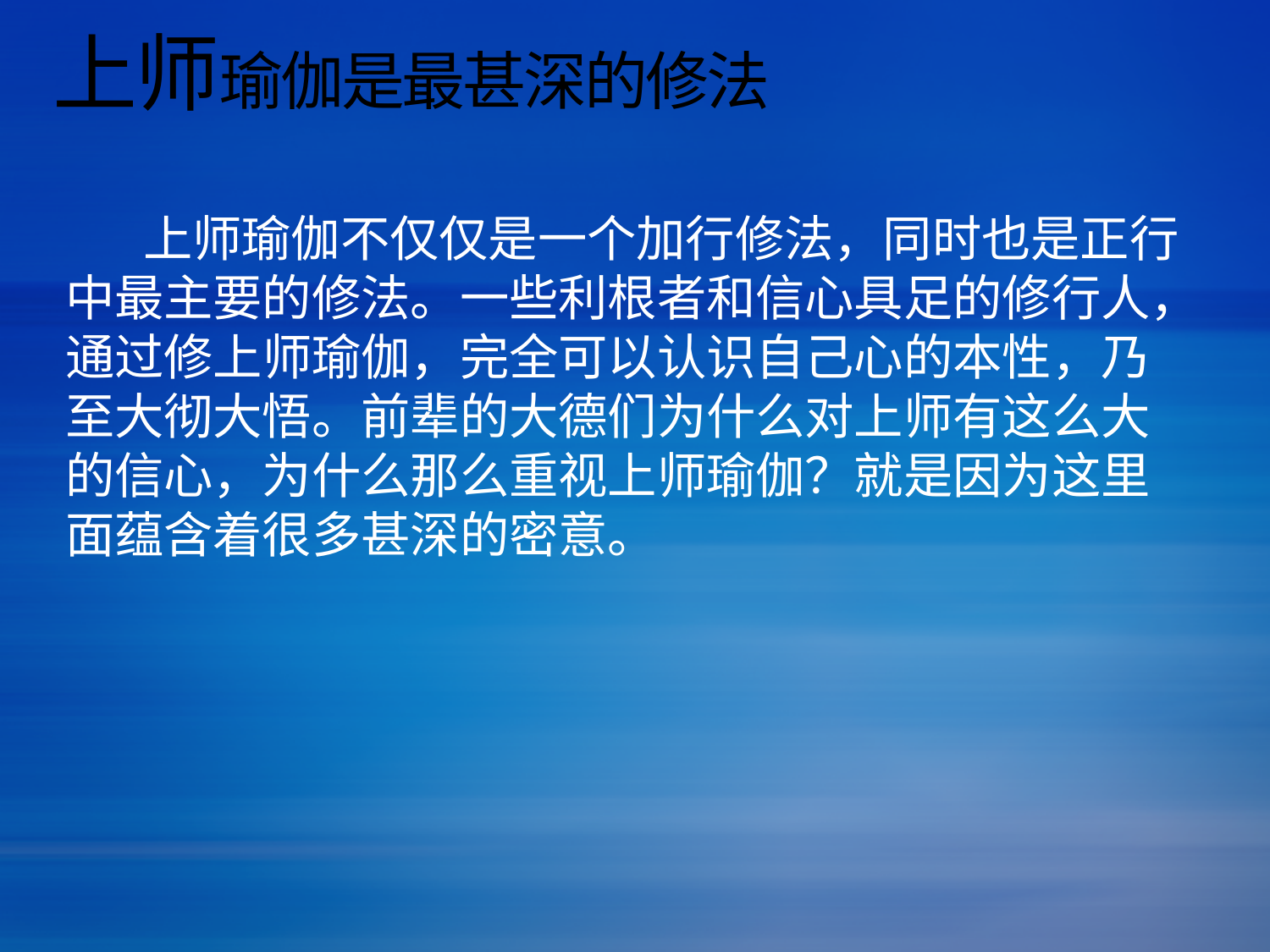

# 上师瑜伽是最甚深的修法
      上师瑜伽不仅仅是一个加行修法，同时也是正行中最主要的修法。一些利根者和信心具足的修行人，通过修上师瑜伽，完全可以认识自己心的本性，乃至大彻大悟。前辈的大德们为什么对上师有这么大的信心，为什么那么重视上师瑜伽？就是因为这里面蕴含着很多甚深的密意。